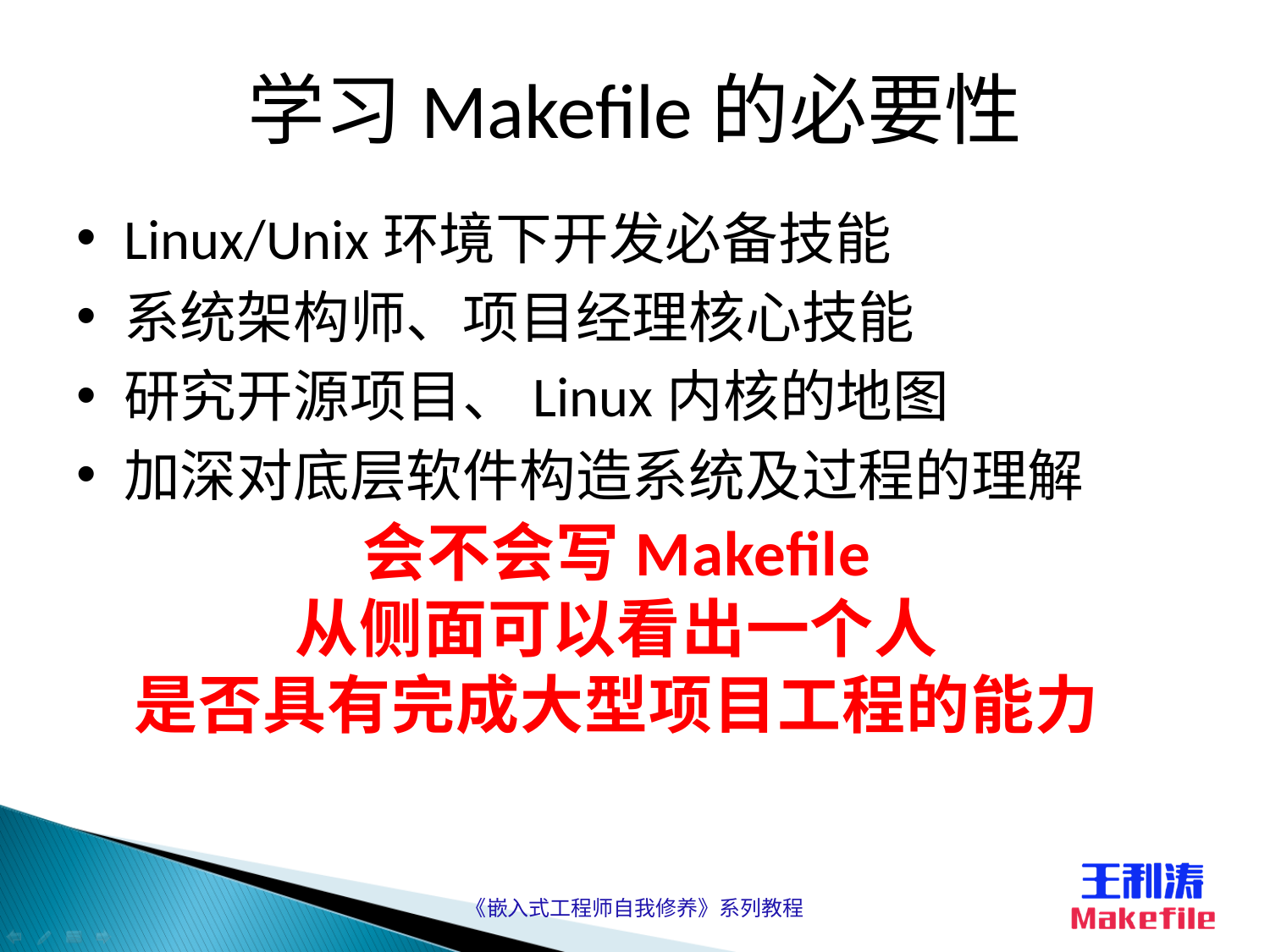

# 学习Makefile的必要性
Linux/Unix环境下开发必备技能
系统架构师、项目经理核心技能
研究开源项目、Linux内核的地图
加深对底层软件构造系统及过程的理解
会不会写Makefile
从侧面可以看出一个人
是否具有完成大型项目工程的能力
《嵌入式工程师自我修养》系列教程